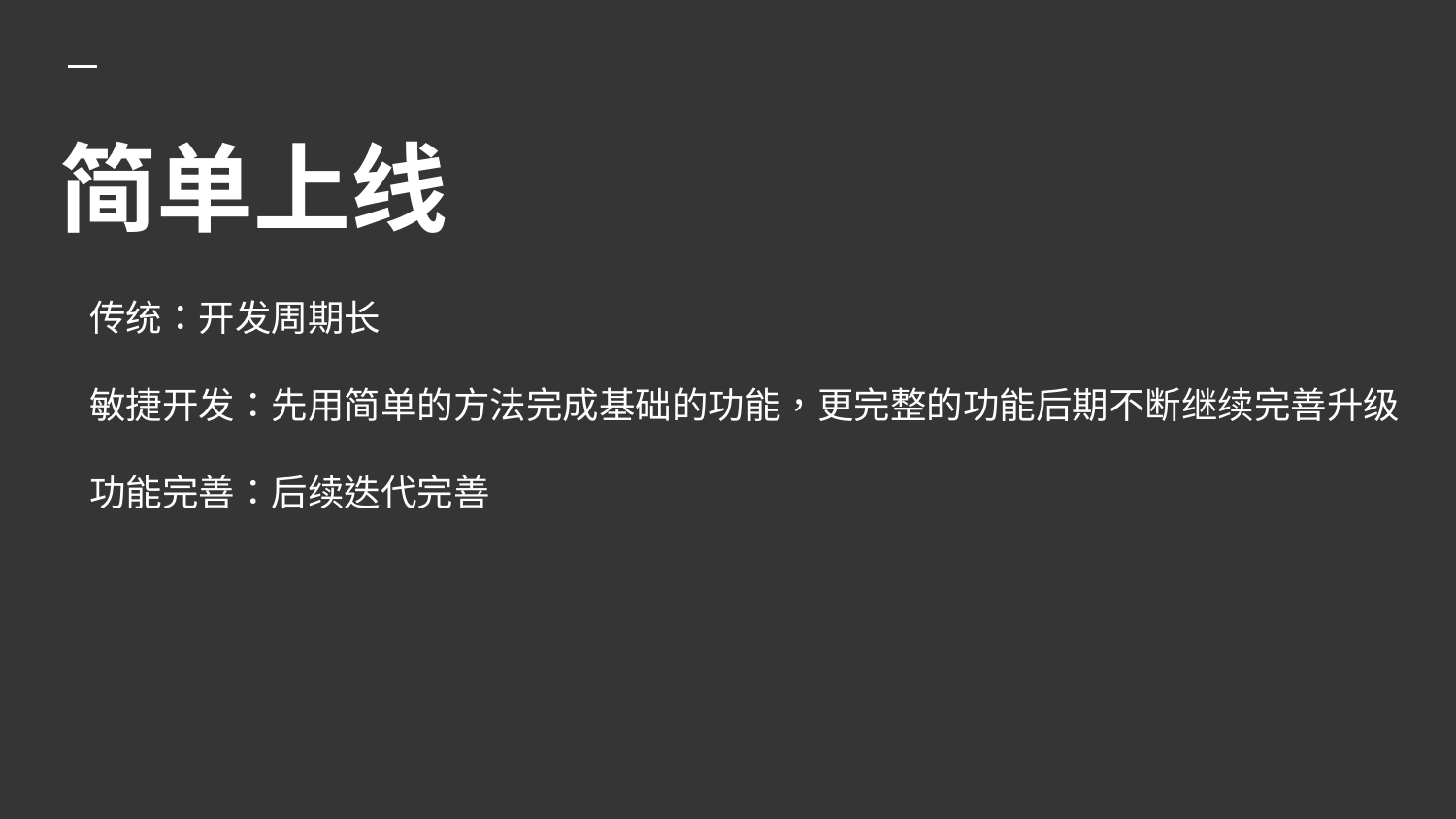

# 简单上线

传统：开发周期长

敏捷开发：先用简单的方法完成基础的功能，更完整的功能后期不断继续完善升级

功能完善：后续迭代完善